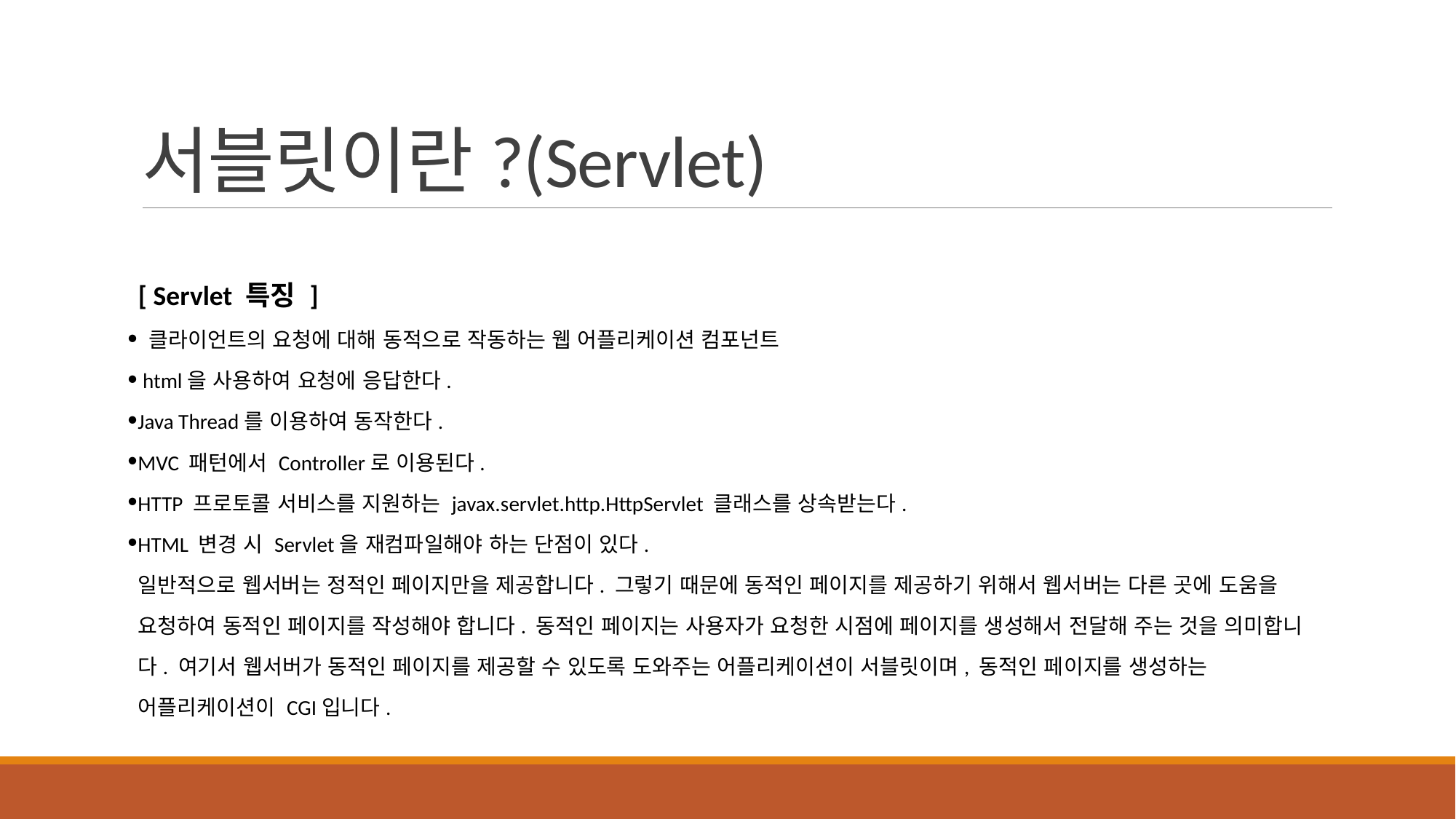

# 서블릿이란?(Servlet)
[ Servlet 특징 ]
 클라이언트의 요청에 대해 동적으로 작동하는 웹 어플리케이션 컴포넌트
 html을 사용하여 요청에 응답한다.
Java Thread를 이용하여 동작한다.
MVC 패턴에서 Controller로 이용된다.
HTTP 프로토콜 서비스를 지원하는 javax.servlet.http.HttpServlet 클래스를 상속받는다.
HTML 변경 시 Servlet을 재컴파일해야 하는 단점이 있다.
일반적으로 웹서버는 정적인 페이지만을 제공합니다. 그렇기 때문에 동적인 페이지를 제공하기 위해서 웹서버는 다른 곳에 도움을 요청하여 동적인 페이지를 작성해야 합니다. 동적인 페이지는 사용자가 요청한 시점에 페이지를 생성해서 전달해 주는 것을 의미합니다. 여기서 웹서버가 동적인 페이지를 제공할 수 있도록 도와주는 어플리케이션이 서블릿이며, 동적인 페이지를 생성하는 어플리케이션이 CGI입니다.